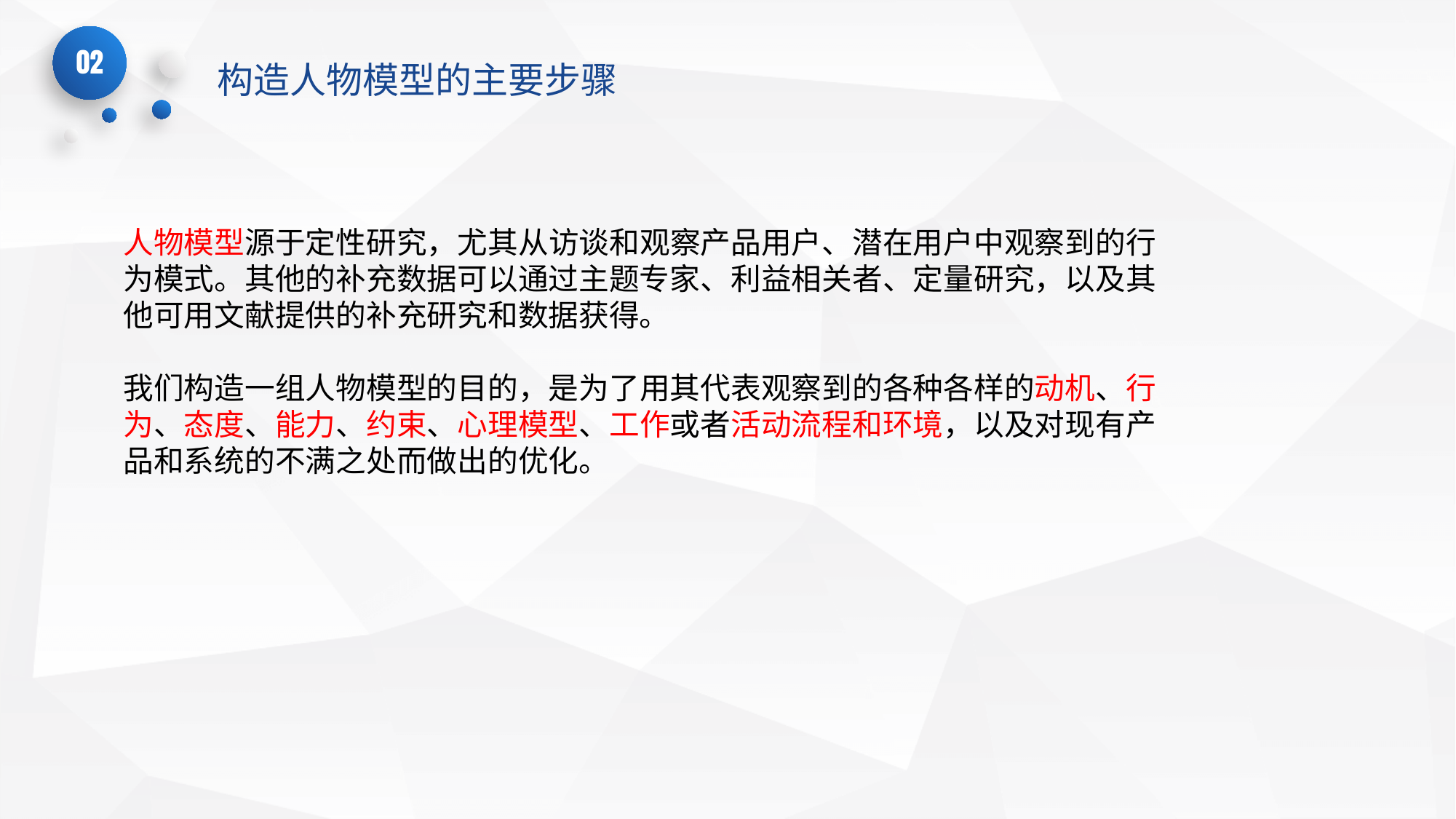

02

构造人物模型的主要步骤

人物模型源于定性研究，尤其从访谈和观察产品用户、潜在用户中观察到的行为模式。其他的补充数据可以通过主题专家、利益相关者、定量研究，以及其他可用文献提供的补充研究和数据获得。

我们构造一组人物模型的目的，是为了用其代表观察到的各种各样的动机、行为、态度、能力、约束、心理模型、工作或者活动流程和环境，以及对现有产 品和系统的不满之处而做出的优化。